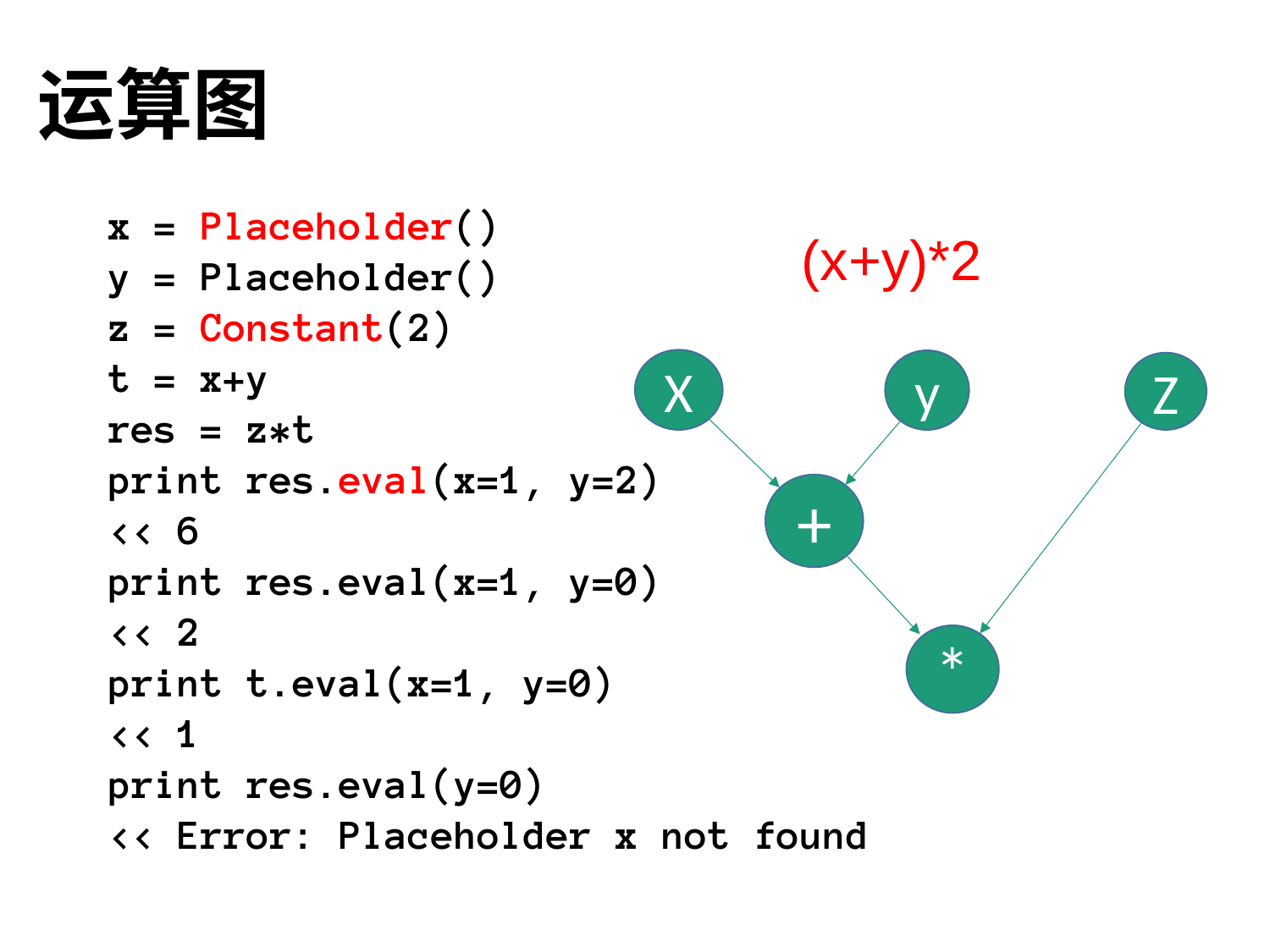

# 运算图
x = Placeholder()
y = Placeholder()
z = Constant(2)
t = x+y
res = z*t
print res.eval(x=1, y=2)
<< 6
print res.eval(x=1, y=0)
<< 2
print t.eval(x=1, y=0)
<< 1
print res.eval(y=0)
<< Error: Placeholder x not found
(x+y)*2

X

y
Z

+

*